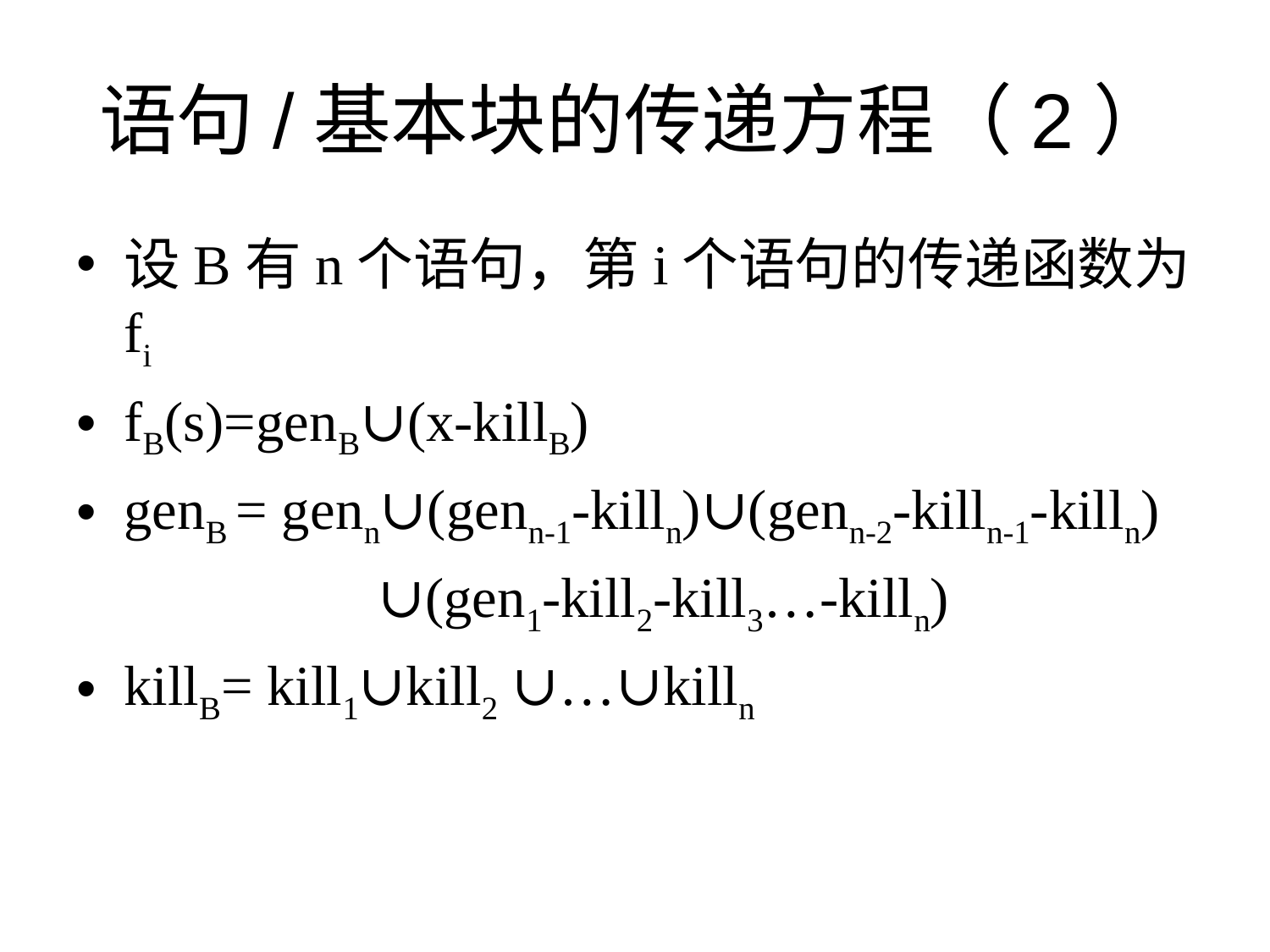

# 语句/基本块的传递方程（2）
设B有n个语句，第i个语句的传递函数为fi
fB(s)=genB∪(x-killB)
genB = genn∪(genn-1-killn)∪(genn-2-killn-1-killn)
			∪(gen1-kill2-kill3…-killn)
killB= kill1∪kill2 ∪…∪killn